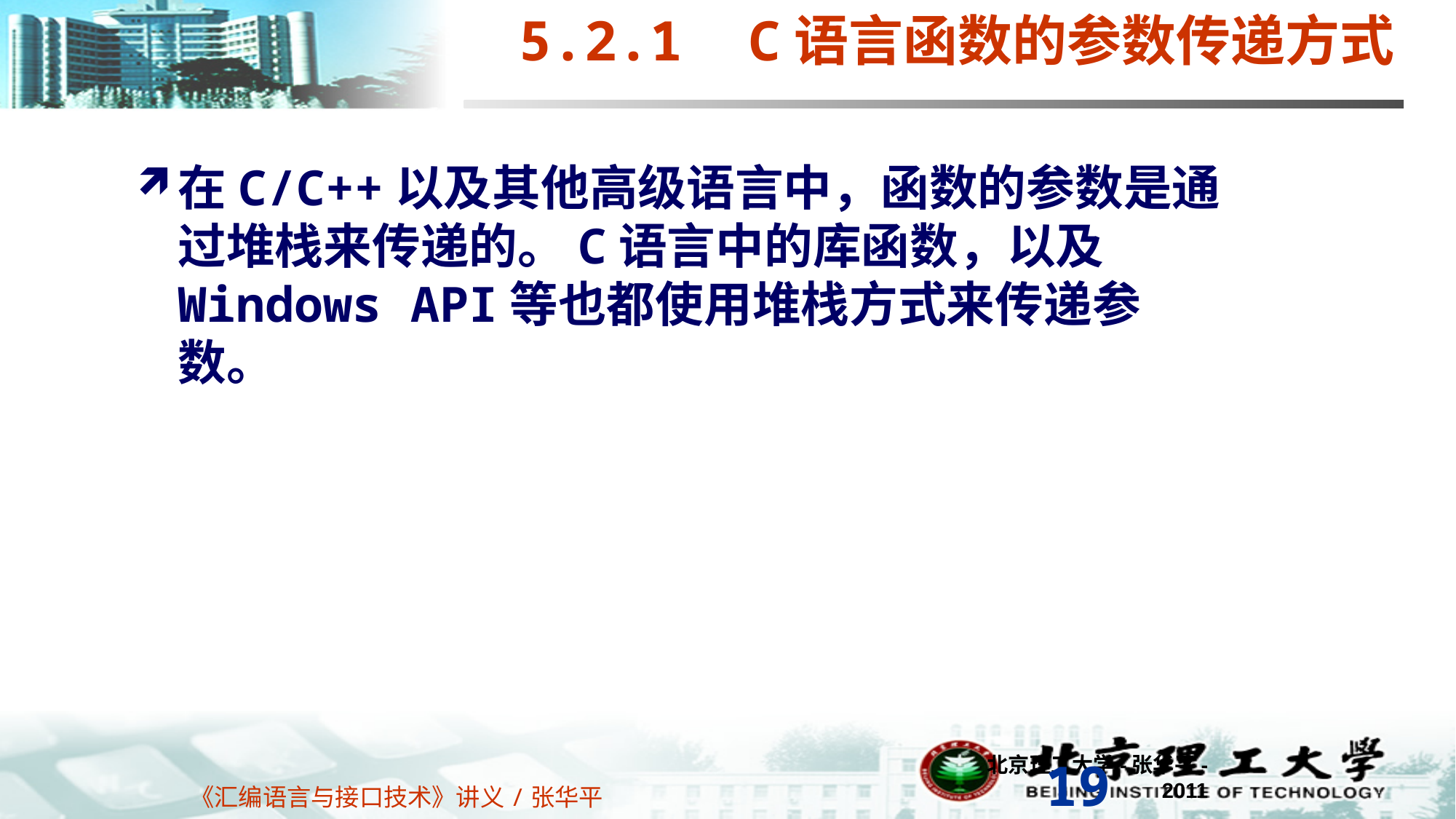

5.2.1  C语言函数的参数传递方式
在C/C++以及其他高级语言中，函数的参数是通过堆栈来传递的。C语言中的库函数，以及Windows API等也都使用堆栈方式来传递参数。
北京理工大学-张华平-2011
19